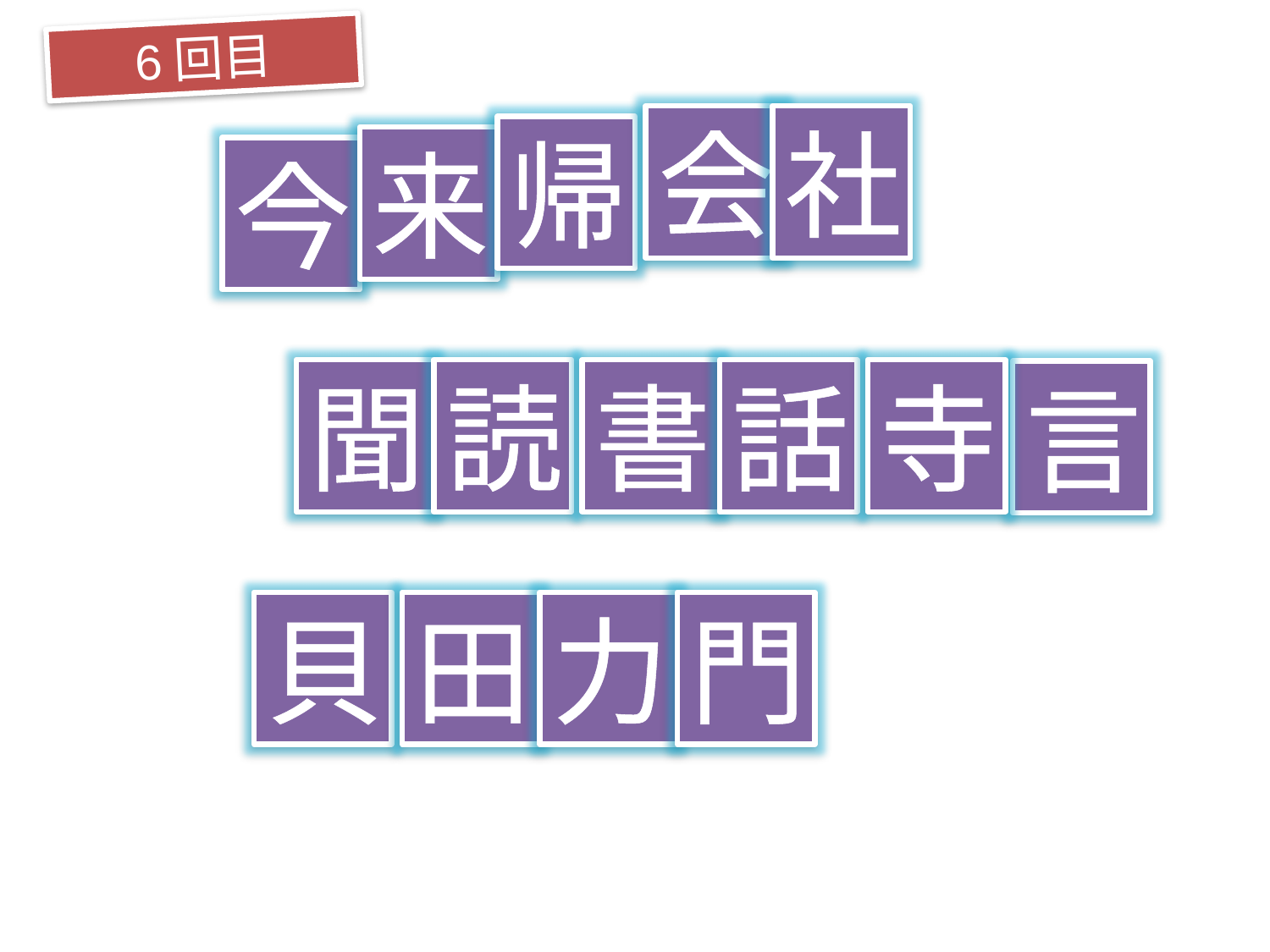

6回目
会
社
帰
来
今
聞
読
書
話
寺
言
貝
田
力
門